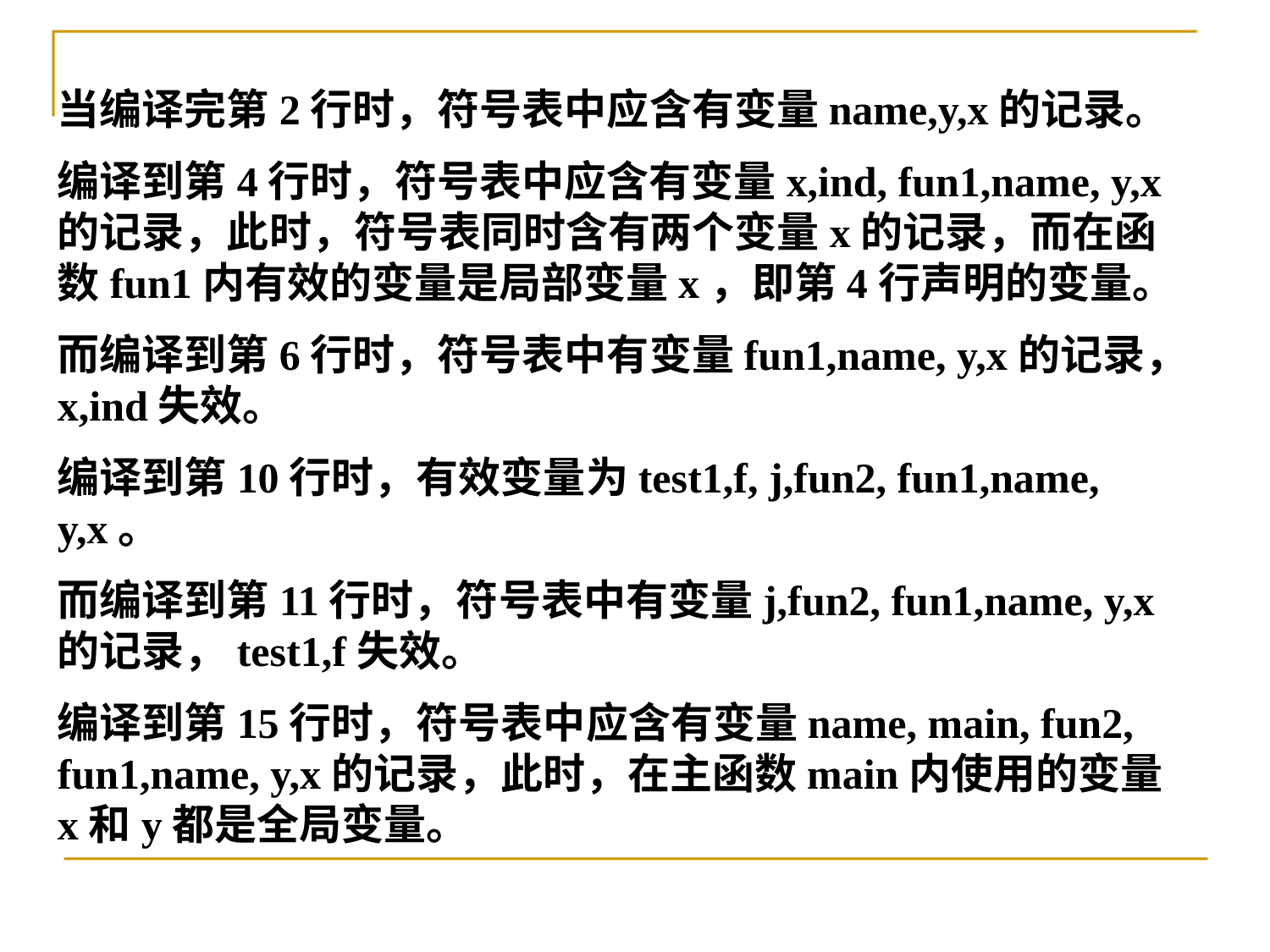

当编译完第2行时，符号表中应含有变量name,y,x的记录。
编译到第4行时，符号表中应含有变量x,ind, fun1,name, y,x的记录，此时，符号表同时含有两个变量x的记录，而在函数fun1内有效的变量是局部变量x，即第4行声明的变量。
而编译到第6行时，符号表中有变量fun1,name, y,x的记录，x,ind失效。
编译到第10行时，有效变量为test1,f, j,fun2, fun1,name, y,x。
而编译到第11行时，符号表中有变量j,fun2, fun1,name, y,x的记录，test1,f失效。
编译到第15行时，符号表中应含有变量name, main, fun2, fun1,name, y,x的记录，此时，在主函数main内使用的变量x和y都是全局变量。